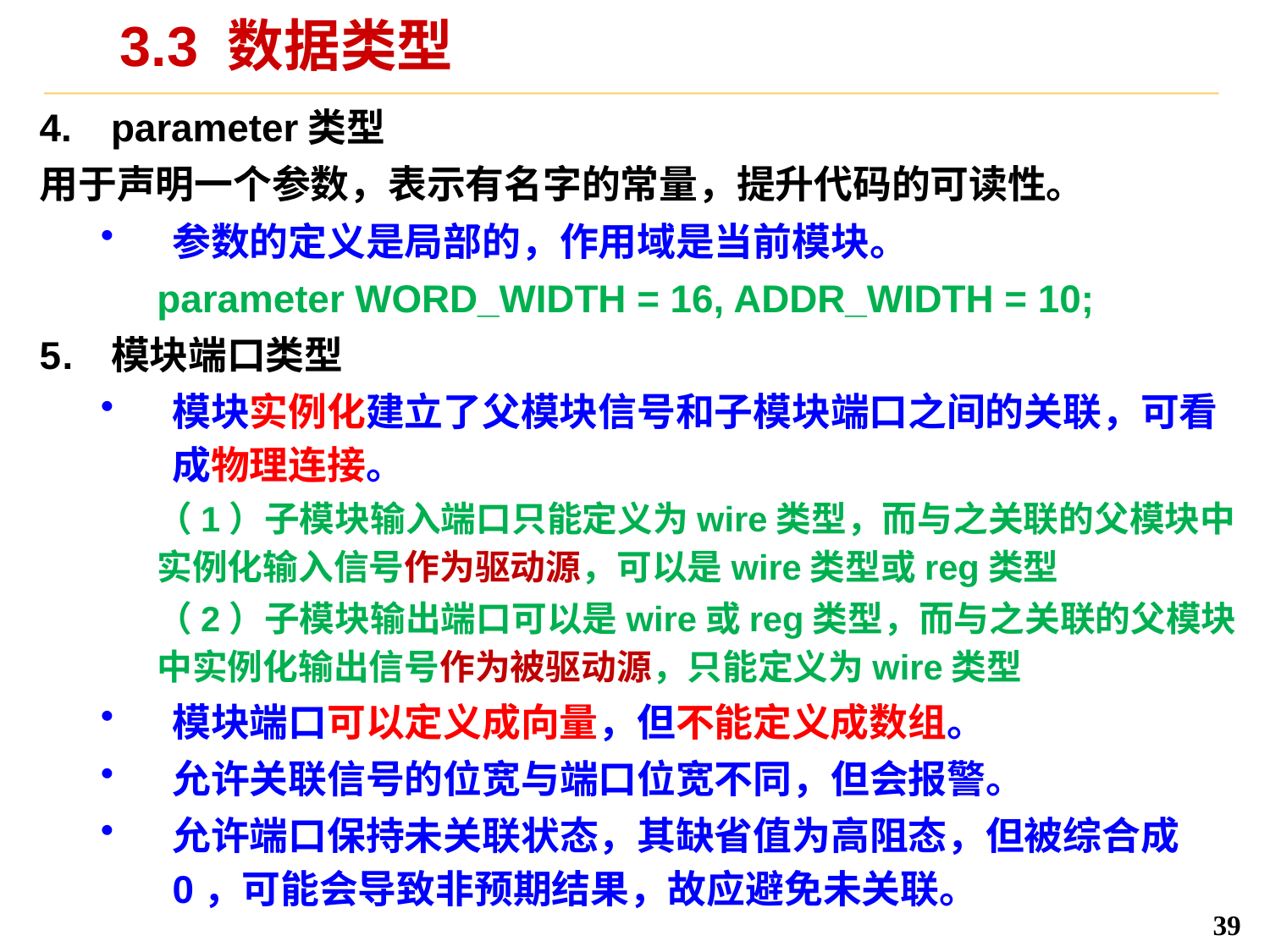

# 3.3 数据类型
parameter类型
用于声明一个参数，表示有名字的常量，提升代码的可读性。
参数的定义是局部的，作用域是当前模块。
parameter WORD_WIDTH = 16, ADDR_WIDTH = 10;
模块端口类型
模块实例化建立了父模块信号和子模块端口之间的关联，可看成物理连接。
（1）子模块输入端口只能定义为wire类型，而与之关联的父模块中实例化输入信号作为驱动源，可以是wire类型或reg类型
（2）子模块输出端口可以是wire或reg类型，而与之关联的父模块中实例化输出信号作为被驱动源，只能定义为wire类型
模块端口可以定义成向量，但不能定义成数组。
允许关联信号的位宽与端口位宽不同，但会报警。
允许端口保持未关联状态，其缺省值为高阻态，但被综合成0，可能会导致非预期结果，故应避免未关联。
39